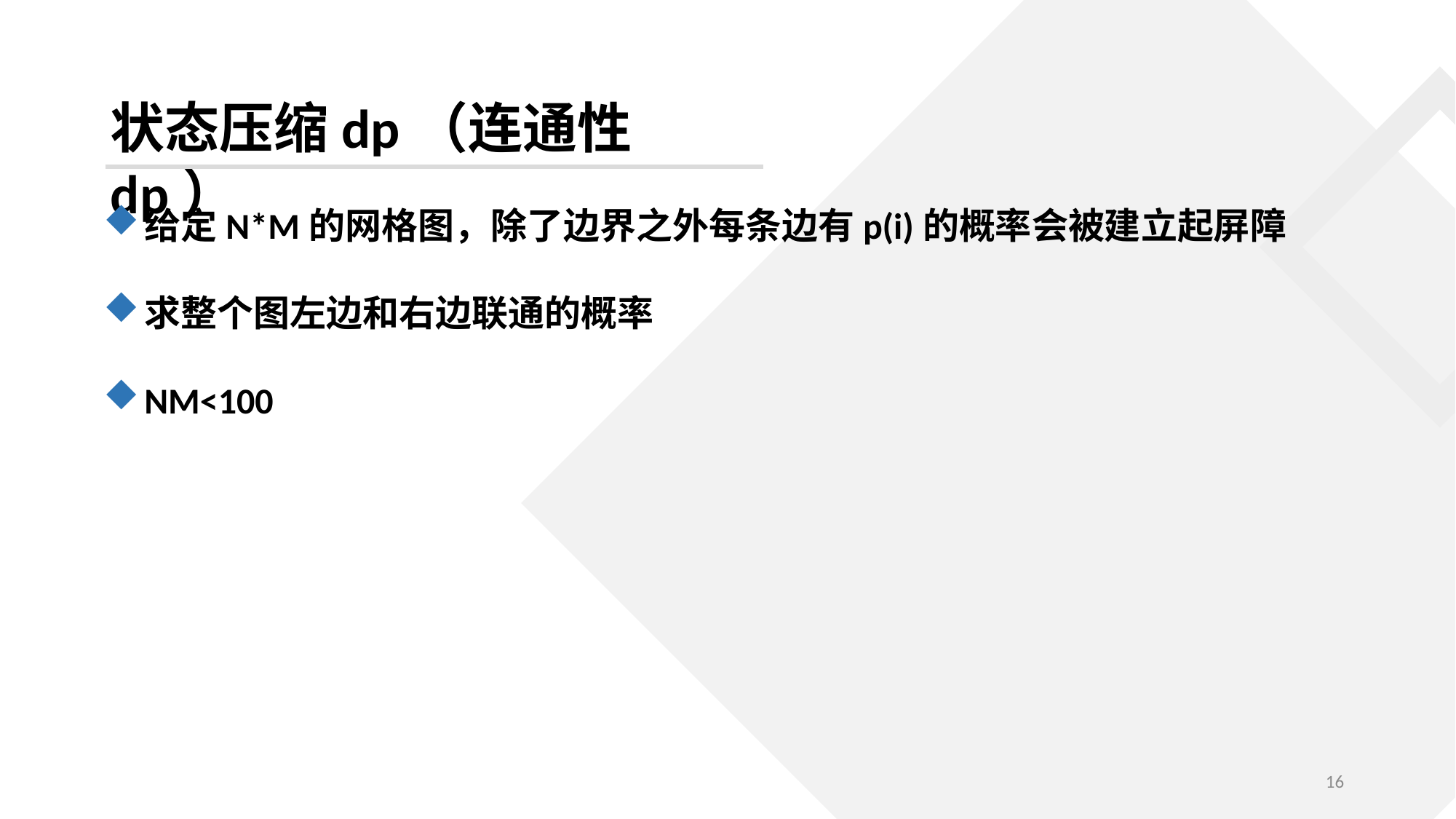

状态压缩dp（连通性dp）
给定N*M的网格图，除了边界之外每条边有p(i)的概率会被建立起屏障

求整个图左边和右边联通的概率

NM<100
16